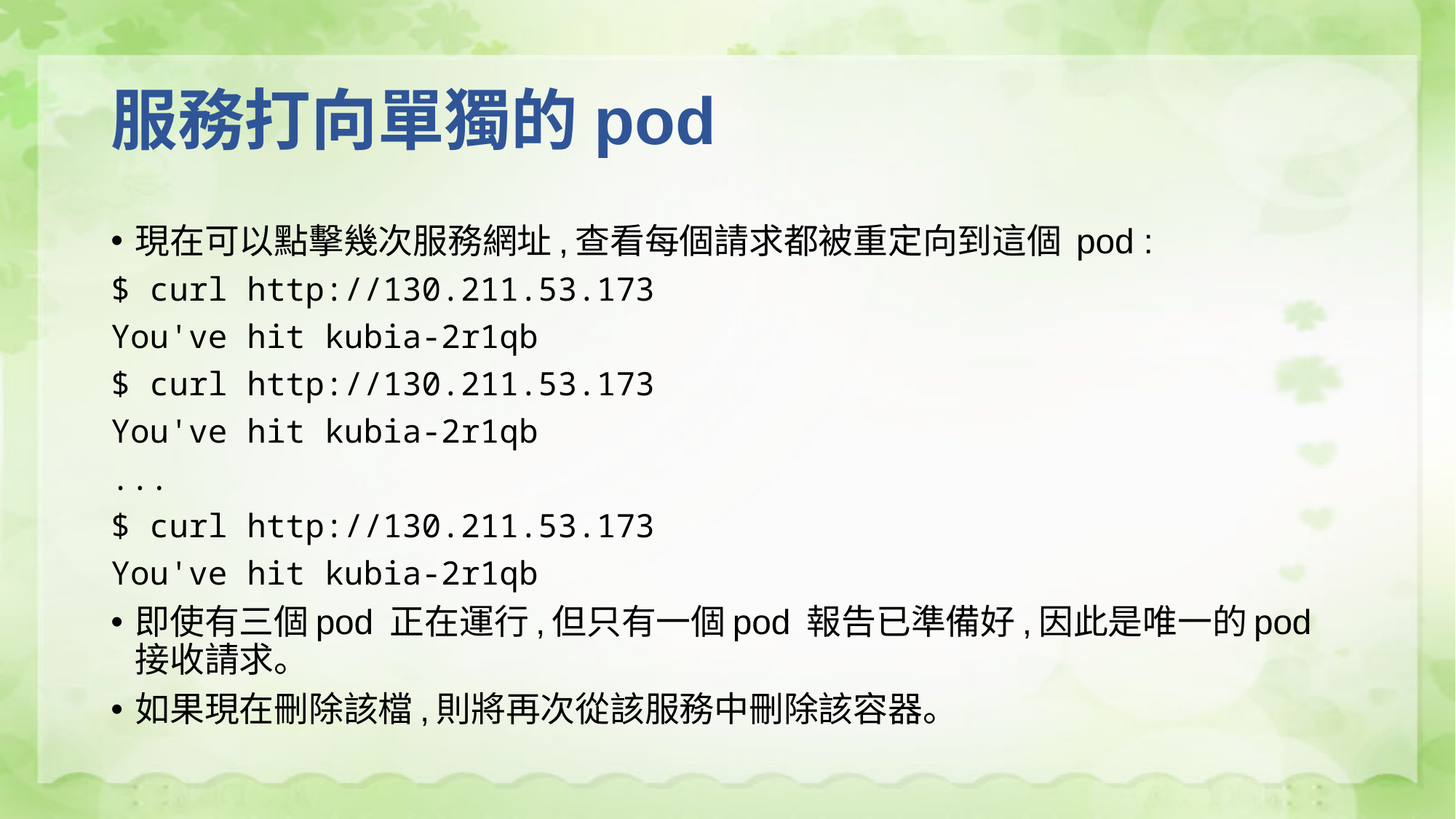

# 服務打向單獨的pod
現在可以點擊幾次服務網址,查看每個請求都被重定向到這個 pod :
$ curl http://130.211.53.173
You've hit kubia-2r1qb
$ curl http://130.211.53.173
You've hit kubia-2r1qb
...
$ curl http://130.211.53.173
You've hit kubia-2r1qb
即使有三個pod 正在運行,但只有一個pod 報告已準備好,因此是唯一的pod 接收請求。
如果現在刪除該檔,則將再次從該服務中刪除該容器。